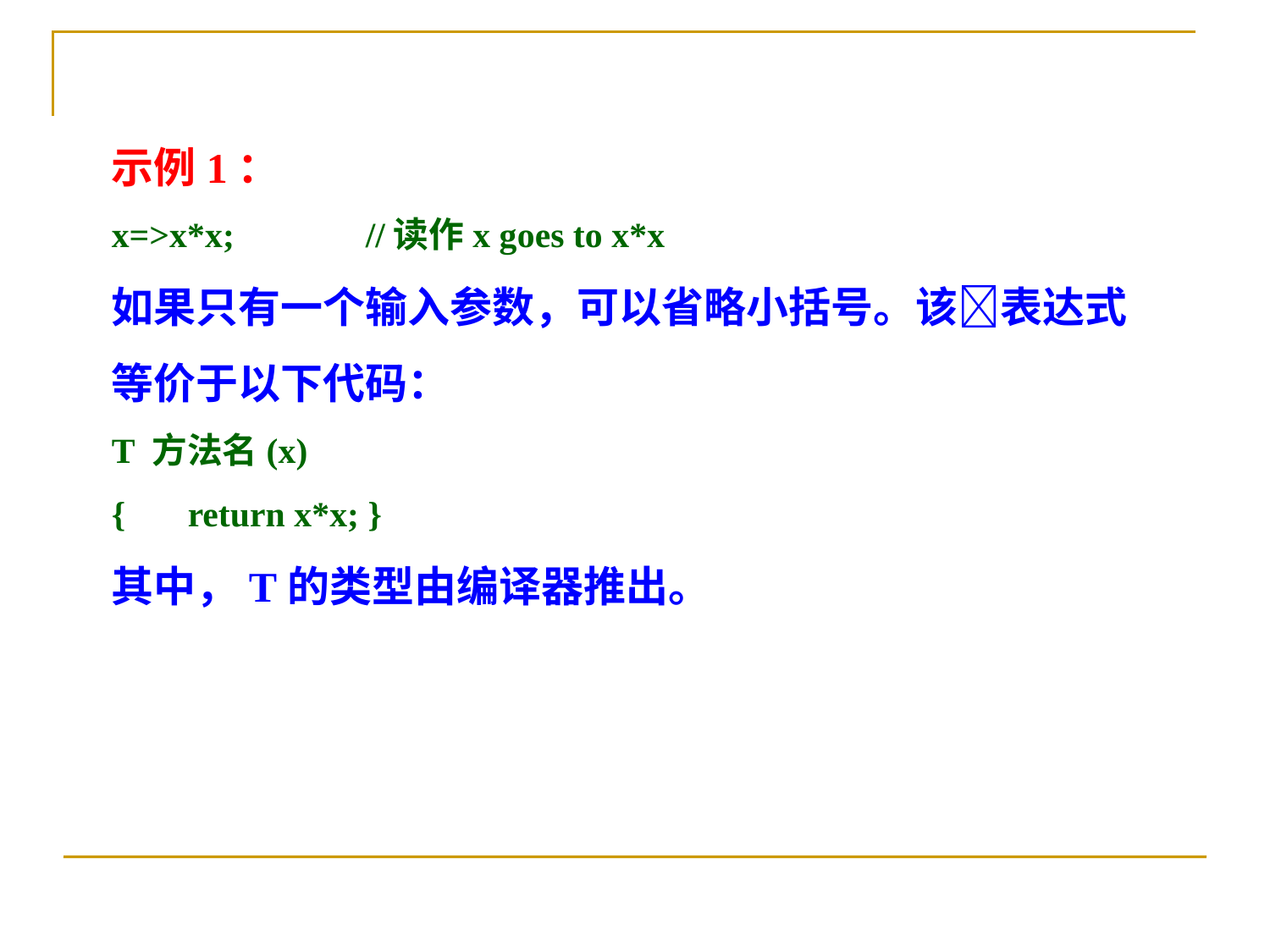

示例1：
x=>x*x;		//读作x goes to x*x
如果只有一个输入参数，可以省略小括号。该λ表达式等价于以下代码：
T 方法名(x)
{       return x*x; }
其中，T的类型由编译器推出。